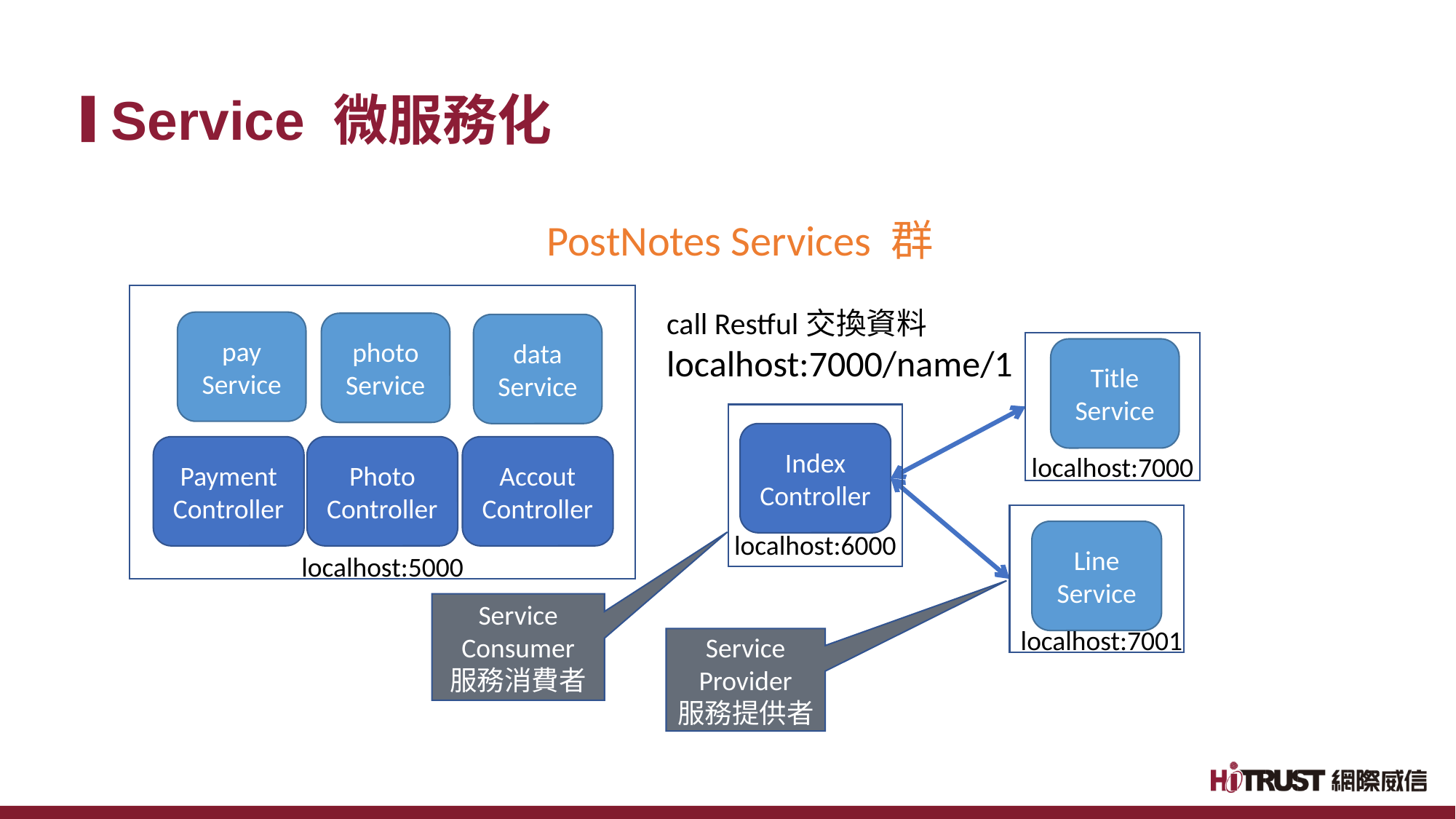

# Service 微服務化

PostNotes Services 群

call Restful交換資料
localhost:7000/name/1
pay Service
photo Service
data
Service

Title Service

Index Controller
Payment Controller
Photo Controller
Accout Controller
localhost:7000

Line Service
localhost:6000
localhost:5000
Service
Consumer
服務消費者
localhost:7001
Service
Provider
服務提供者